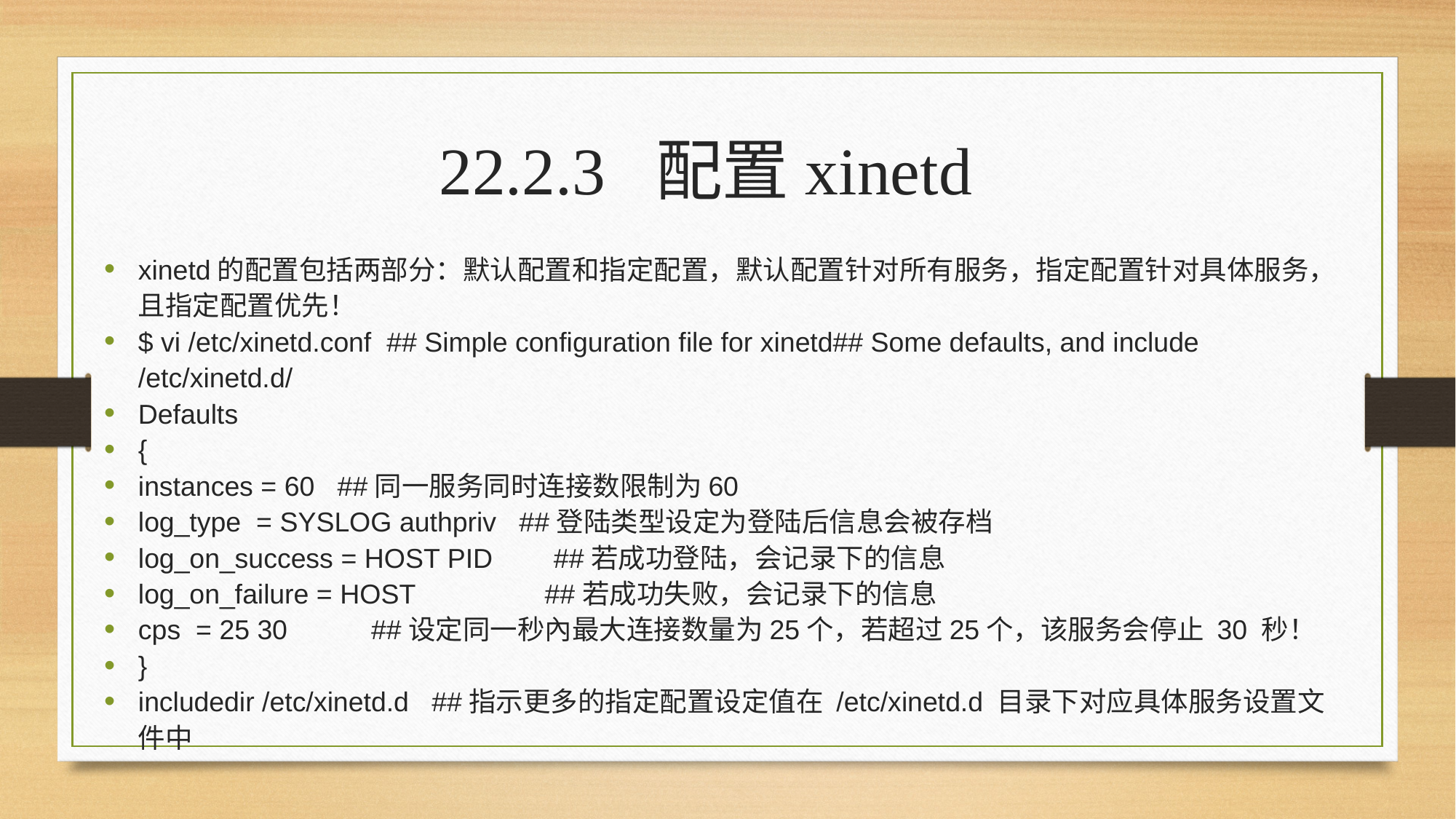

# 22.2.3  配置xinetd
xinetd的配置包括两部分：默认配置和指定配置，默认配置针对所有服务，指定配置针对具体服务，且指定配置优先！
$ vi /etc/xinetd.conf  ## Simple configuration file for xinetd## Some defaults, and include /etc/xinetd.d/
Defaults
{
instances = 60   ##同一服务同时连接数限制为60
log_type  = SYSLOG authpriv   ##登陆类型设定为登陆后信息会被存档
log_on_success = HOST PID        ##若成功登陆，会记录下的信息
log_on_failure = HOST                 ##若成功失败，会记录下的信息
cps  = 25 30           ##设定同一秒內最大连接数量为25个，若超过25个，该服务会停止 30 秒！
}
includedir /etc/xinetd.d   ##指示更多的指定配置设定值在 /etc/xinetd.d 目录下对应具体服务设置文件中